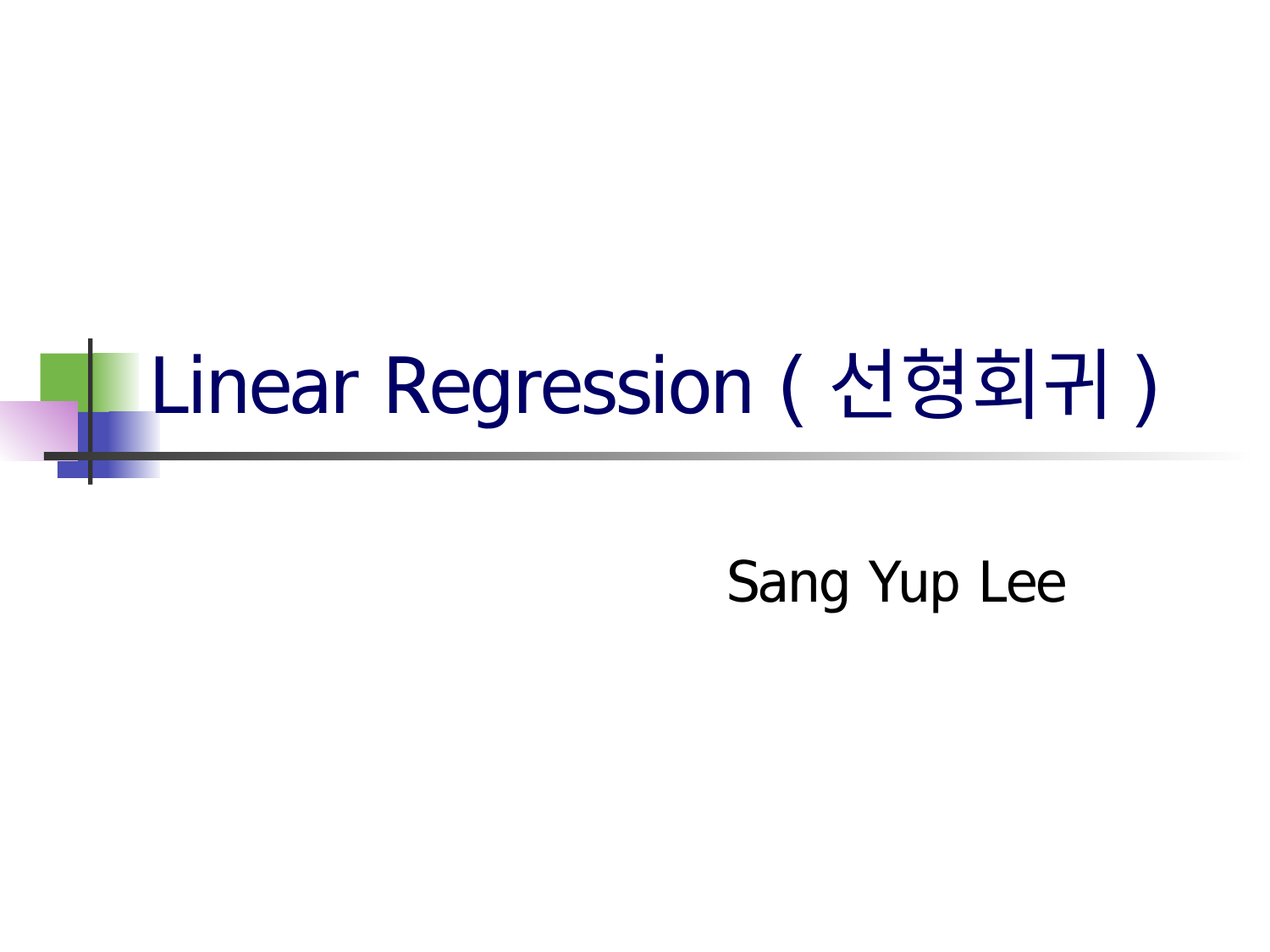

# Linear Regression (선형회귀)
Sang Yup Lee